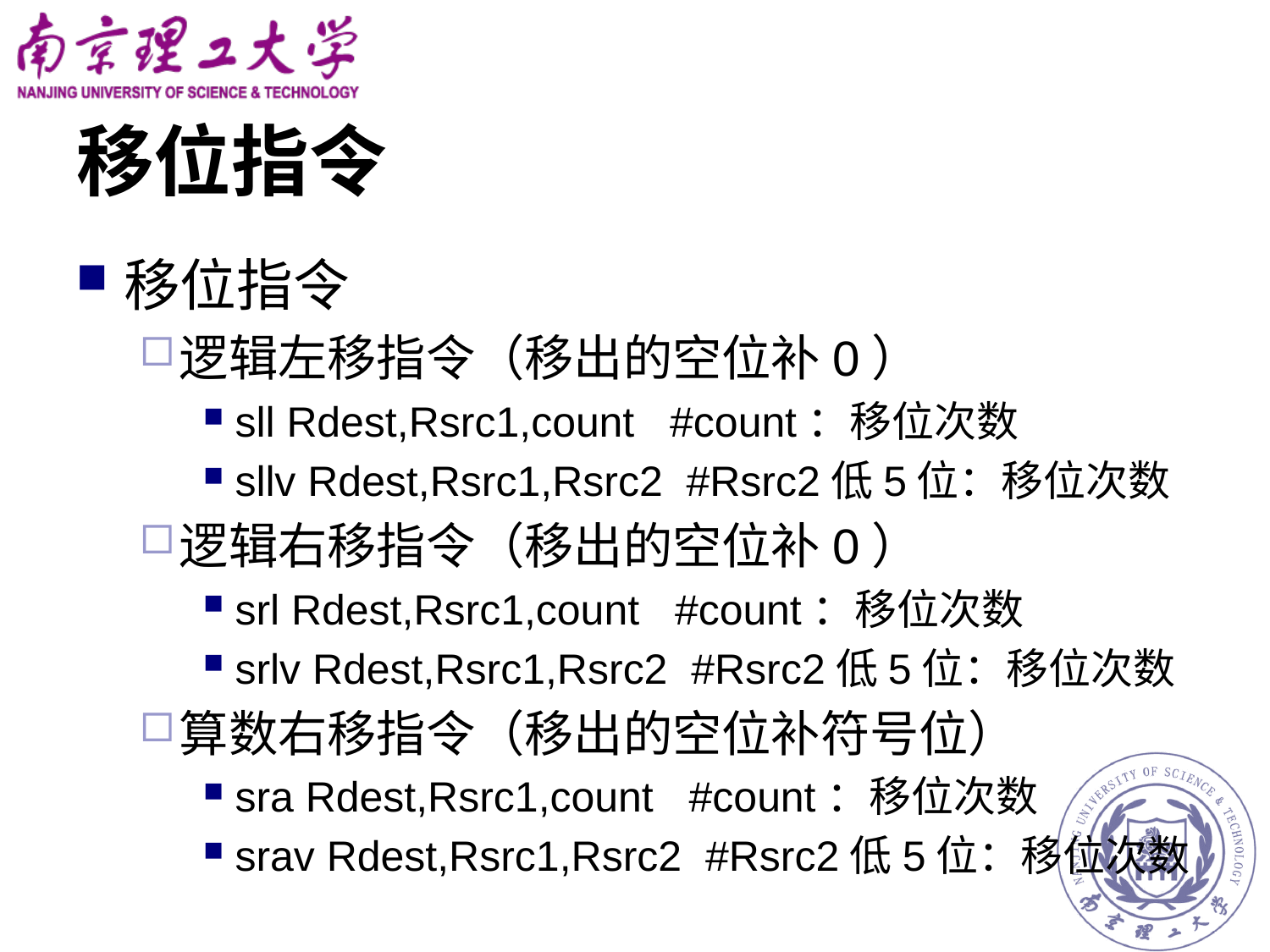

# 移位指令
移位指令
逻辑左移指令（移出的空位补0）
sll Rdest,Rsrc1,count   #count：移位次数
sllv Rdest,Rsrc1,Rsrc2  #Rsrc2低5位：移位次数
逻辑右移指令（移出的空位补0）
srl Rdest,Rsrc1,count   #count：移位次数
srlv Rdest,Rsrc1,Rsrc2  #Rsrc2低5位：移位次数
算数右移指令（移出的空位补符号位）
sra Rdest,Rsrc1,count   #count：移位次数
srav Rdest,Rsrc1,Rsrc2  #Rsrc2低5位：移位次数